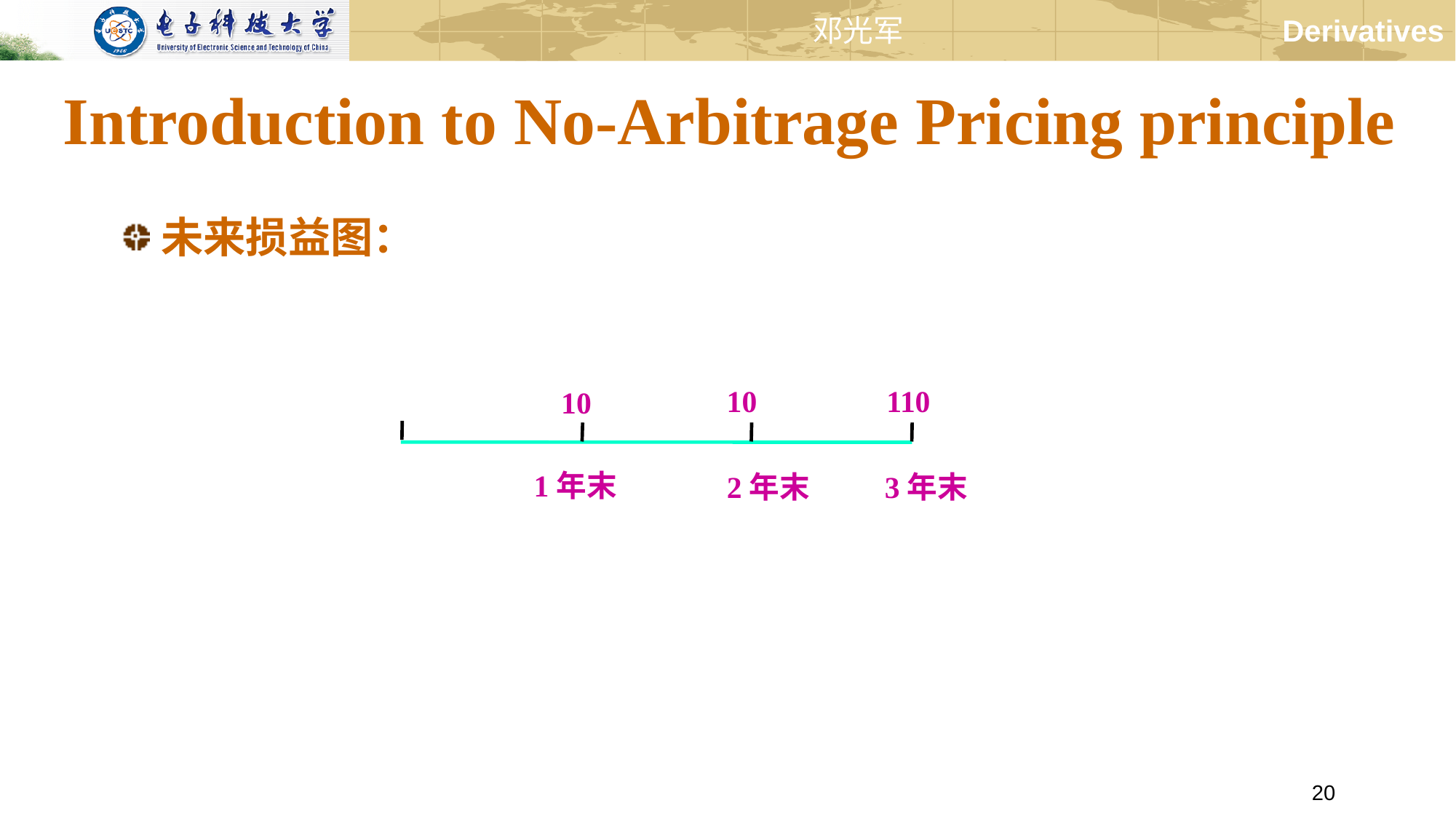

Introduction to No-Arbitrage Pricing principle
未来损益图：
10
110
10

1年末
2年末
3年末